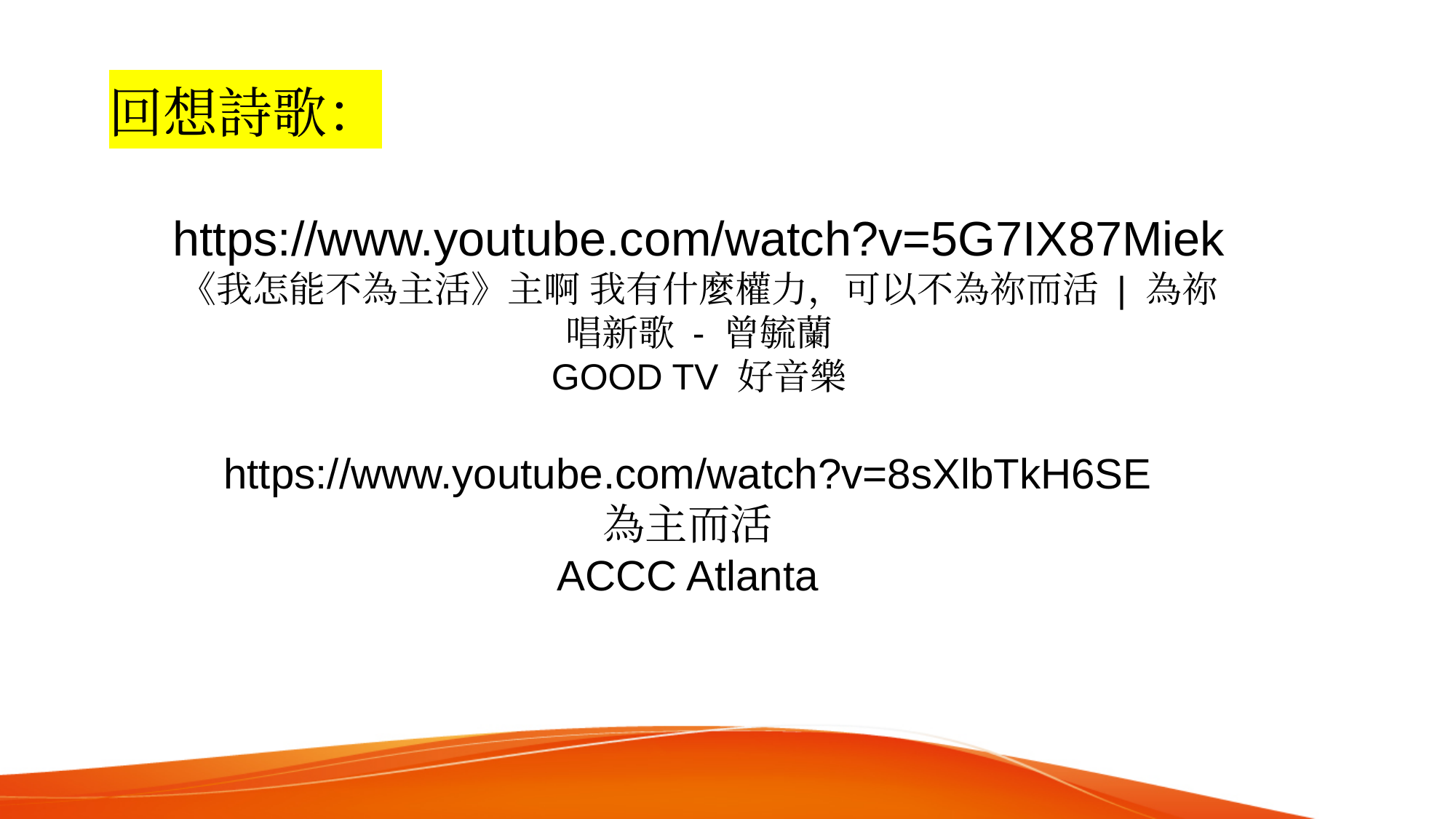

# 回想詩歌：
https://www.youtube.com/watch?v=5G7IX87Miek
《我怎能不為主活》主啊 我有什麼權力，可以不為祢而活 | 為祢唱新歌 - 曾毓蘭
GOOD TV 好音樂

https://www.youtube.com/watch?v=8sXlbTkH6SE
為主而活
ACCC Atlanta